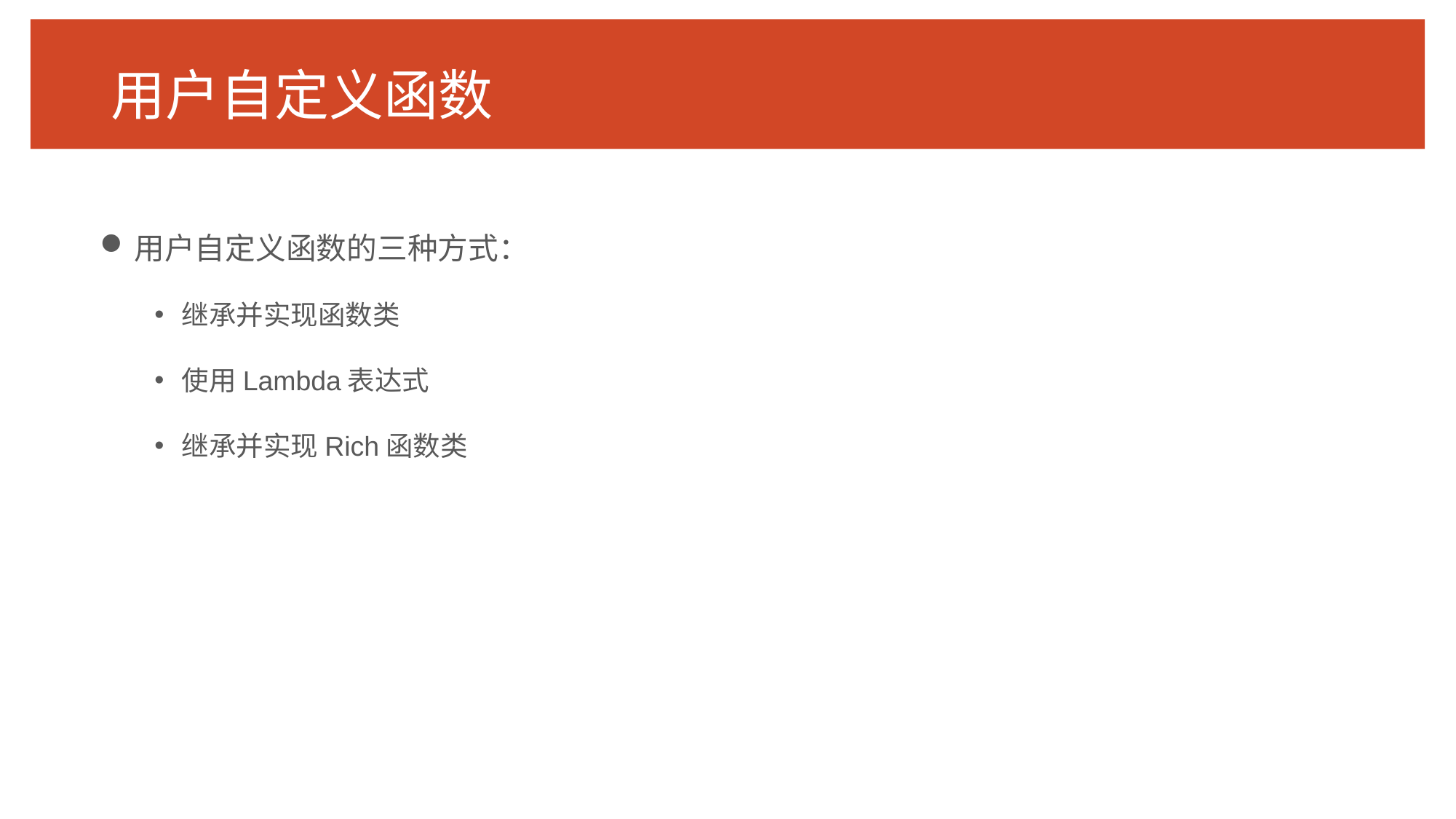

# 用户自定义函数
用户自定义函数的三种方式：
继承并实现函数类
使用Lambda表达式
继承并实现Rich函数类